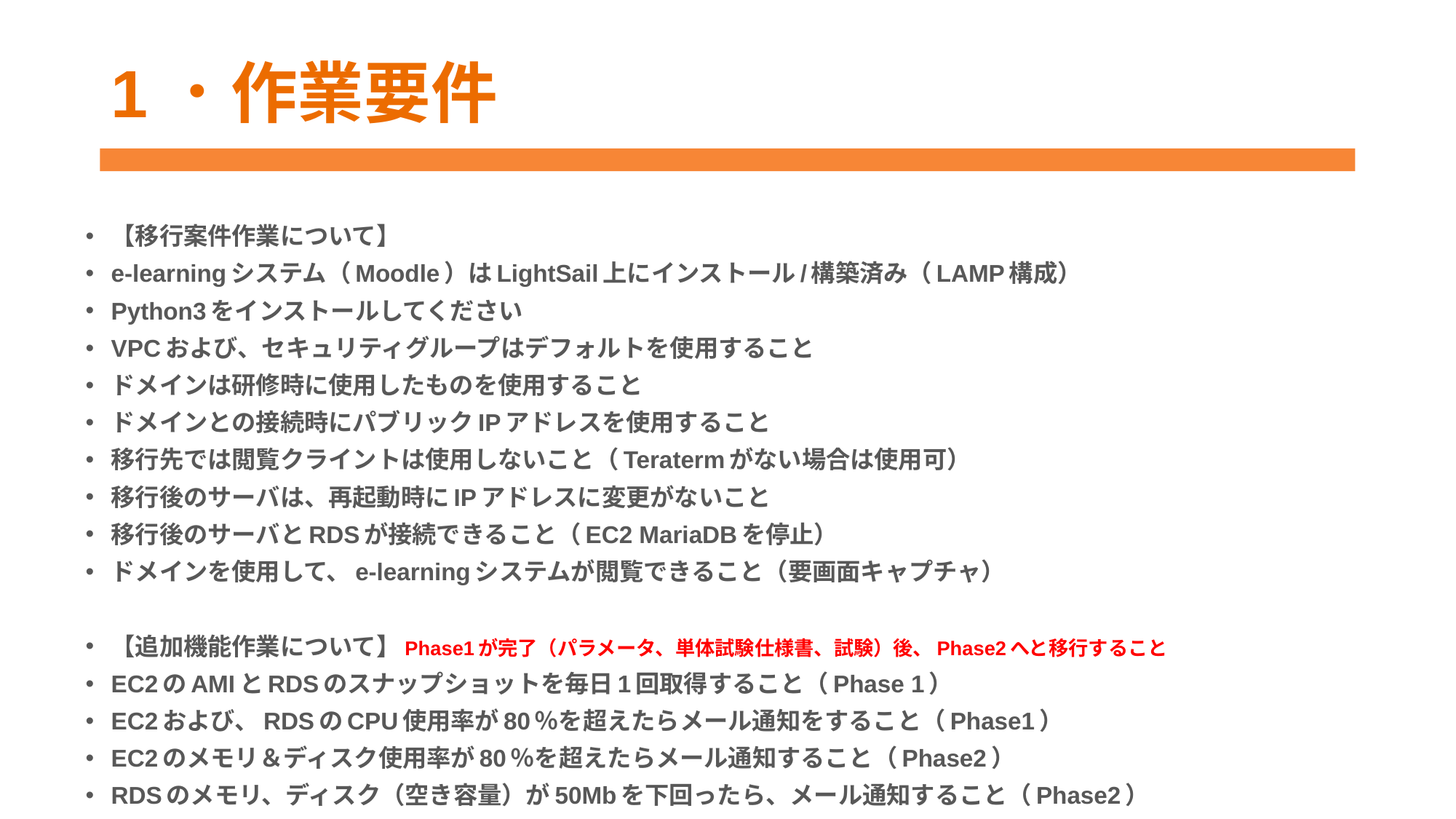

# 1．作業要件

【移行案件作業について】
e-learningシステム（Moodle）はLightSail上にインストール/構築済み（LAMP構成）
Python3をインストールしてください
VPCおよび、セキュリティグループはデフォルトを使用すること
ドメインは研修時に使用したものを使用すること
ドメインとの接続時にパブリックIPアドレスを使用すること
移行先では閲覧クライントは使用しないこと（Teratermがない場合は使用可）
移行後のサーバは、再起動時にIPアドレスに変更がないこと
移行後のサーバとRDSが接続できること（EC2 MariaDBを停止）
ドメインを使用して、e-learningシステムが閲覧できること（要画面キャプチャ）

【追加機能作業について】Phase1が完了（パラメータ、単体試験仕様書、試験）後、Phase2へと移行すること
EC2のAMIとRDSのスナップショットを毎日1回取得すること（Phase 1）
EC2および、RDSのCPU使用率が80％を超えたらメール通知をすること（Phase1）
EC2のメモリ＆ディスク使用率が80％を超えたらメール通知すること（Phase2）
RDSのメモリ、ディスク（空き容量）が50Mbを下回ったら、メール通知すること（Phase2）